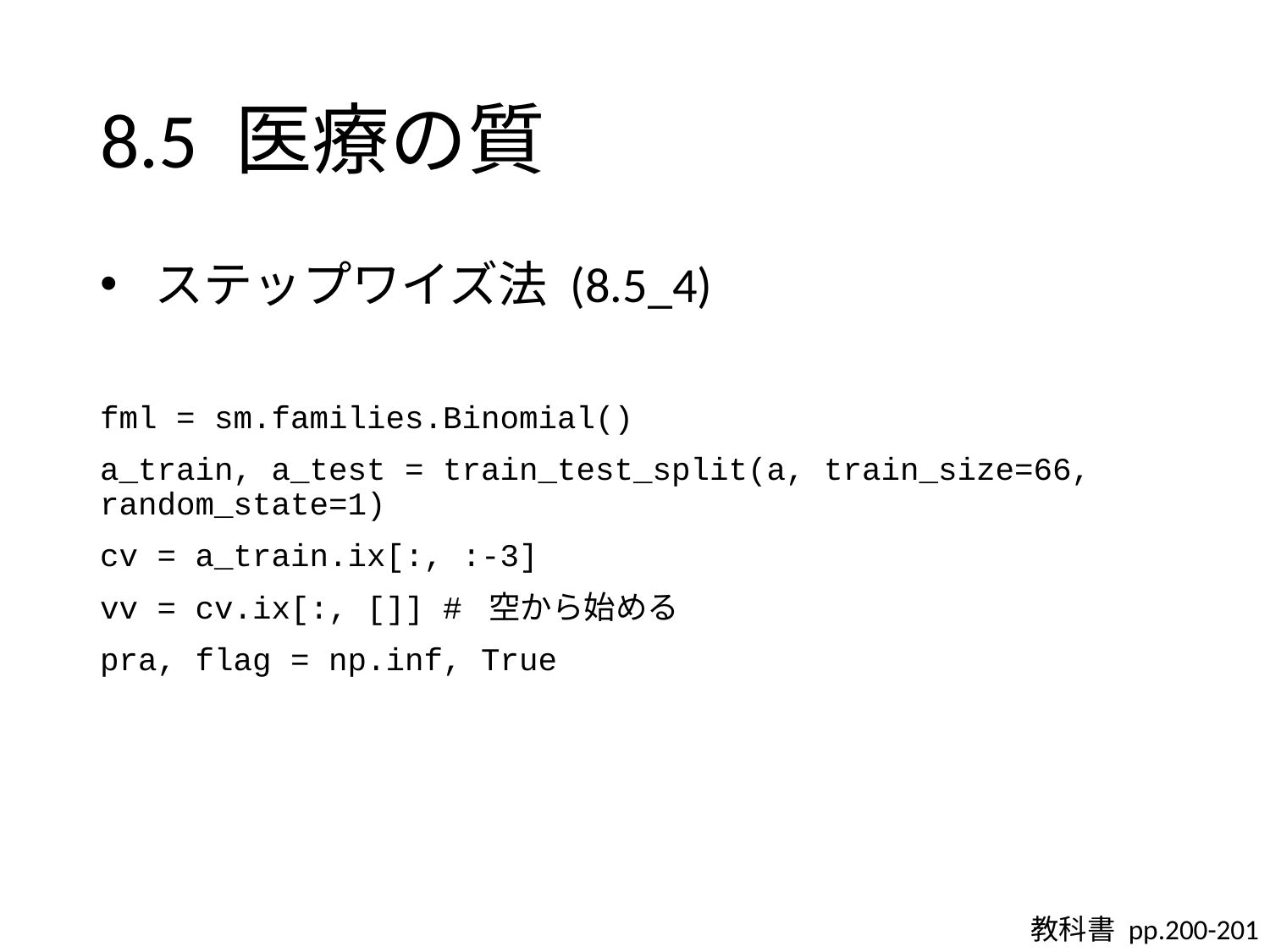

# 8.5 医療の質
 ステップワイズ法 (8.5_4)

fml = sm.families.Binomial()
a_train, a_test = train_test_split(a, train_size=66, random_state=1)
cv = a_train.ix[:, :-3]
vv = cv.ix[:, []] # 空から始める
pra, flag = np.inf, True
教科書 pp.200-201